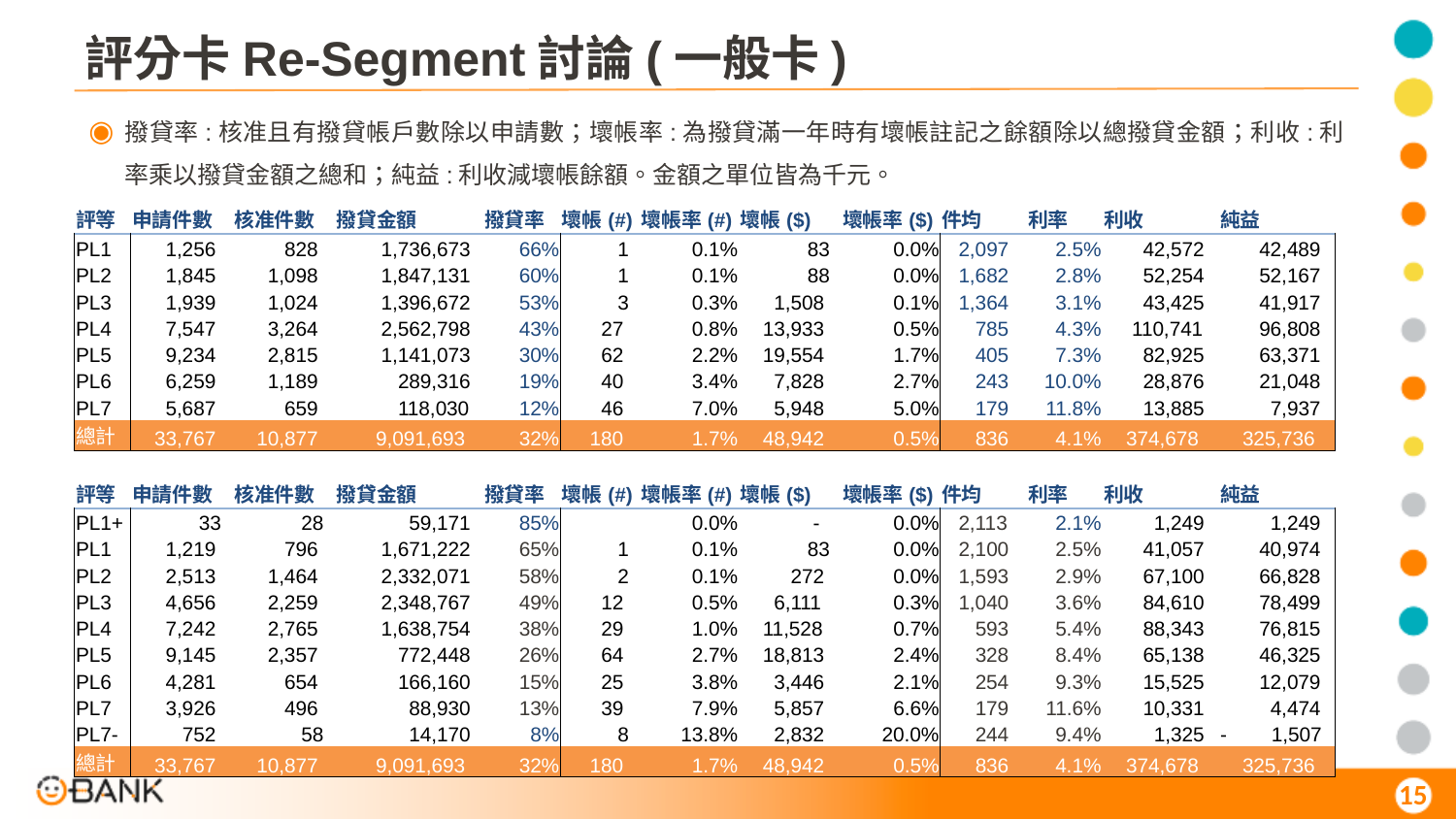

評分卡Re-Segment討論(一般卡)
撥貸率:核准且有撥貸帳戶數除以申請數；壞帳率:為撥貸滿一年時有壞帳註記之餘額除以總撥貸金額；利收:利率乘以撥貸金額之總和；純益:利收減壞帳餘額。金額之單位皆為千元。
| 評等 | 申請件數 | 核准件數 | 撥貸金額 | 撥貸率 | 壞帳(#) | 壞帳率(#) | 壞帳($) | 壞帳率($) | 件均 | 利率 | 利收 | 純益 |
| --- | --- | --- | --- | --- | --- | --- | --- | --- | --- | --- | --- | --- |
| PL1 | 1,256 | 828 | 1,736,673 | 66% | 1 | 0.1% | 83 | 0.0% | 2,097 | 2.5% | 42,572 | 42,489 |
| PL2 | 1,845 | 1,098 | 1,847,131 | 60% | 1 | 0.1% | 88 | 0.0% | 1,682 | 2.8% | 52,254 | 52,167 |
| PL3 | 1,939 | 1,024 | 1,396,672 | 53% | 3 | 0.3% | 1,508 | 0.1% | 1,364 | 3.1% | 43,425 | 41,917 |
| PL4 | 7,547 | 3,264 | 2,562,798 | 43% | 27 | 0.8% | 13,933 | 0.5% | 785 | 4.3% | 110,741 | 96,808 |
| PL5 | 9,234 | 2,815 | 1,141,073 | 30% | 62 | 2.2% | 19,554 | 1.7% | 405 | 7.3% | 82,925 | 63,371 |
| PL6 | 6,259 | 1,189 | 289,316 | 19% | 40 | 3.4% | 7,828 | 2.7% | 243 | 10.0% | 28,876 | 21,048 |
| PL7 | 5,687 | 659 | 118,030 | 12% | 46 | 7.0% | 5,948 | 5.0% | 179 | 11.8% | 13,885 | 7,937 |
| 總計 | 33,767 | 10,877 | 9,091,693 | 32% | 180 | 1.7% | 48,942 | 0.5% | 836 | 4.1% | 374,678 | 325,736 |
|  |  |  |  |  |  |  |  |  |  |  |  |  |
| 評等 | 申請件數 | 核准件數 | 撥貸金額 | 撥貸率 | 壞帳(#) | 壞帳率(#) | 壞帳($) | 壞帳率($) | 件均 | 利率 | 利收 | 純益 |
| PL1+ | 33 | 28 | 59,171 | 85% |  | 0.0% | - | 0.0% | 2,113 | 2.1% | 1,249 | 1,249 |
| PL1 | 1,219 | 796 | 1,671,222 | 65% | 1 | 0.1% | 83 | 0.0% | 2,100 | 2.5% | 41,057 | 40,974 |
| PL2 | 2,513 | 1,464 | 2,332,071 | 58% | 2 | 0.1% | 272 | 0.0% | 1,593 | 2.9% | 67,100 | 66,828 |
| PL3 | 4,656 | 2,259 | 2,348,767 | 49% | 12 | 0.5% | 6,111 | 0.3% | 1,040 | 3.6% | 84,610 | 78,499 |
| PL4 | 7,242 | 2,765 | 1,638,754 | 38% | 29 | 1.0% | 11,528 | 0.7% | 593 | 5.4% | 88,343 | 76,815 |
| PL5 | 9,145 | 2,357 | 772,448 | 26% | 64 | 2.7% | 18,813 | 2.4% | 328 | 8.4% | 65,138 | 46,325 |
| PL6 | 4,281 | 654 | 166,160 | 15% | 25 | 3.8% | 3,446 | 2.1% | 254 | 9.3% | 15,525 | 12,079 |
| PL7 | 3,926 | 496 | 88,930 | 13% | 39 | 7.9% | 5,857 | 6.6% | 179 | 11.6% | 10,331 | 4,474 |
| PL7- | 752 | 58 | 14,170 | 8% | 8 | 13.8% | 2,832 | 20.0% | 244 | 9.4% | 1,325 | - 1,507 |
| 總計 | 33,767 | 10,877 | 9,091,693 | 32% | 180 | 1.7% | 48,942 | 0.5% | 836 | 4.1% | 374,678 | 325,736 |